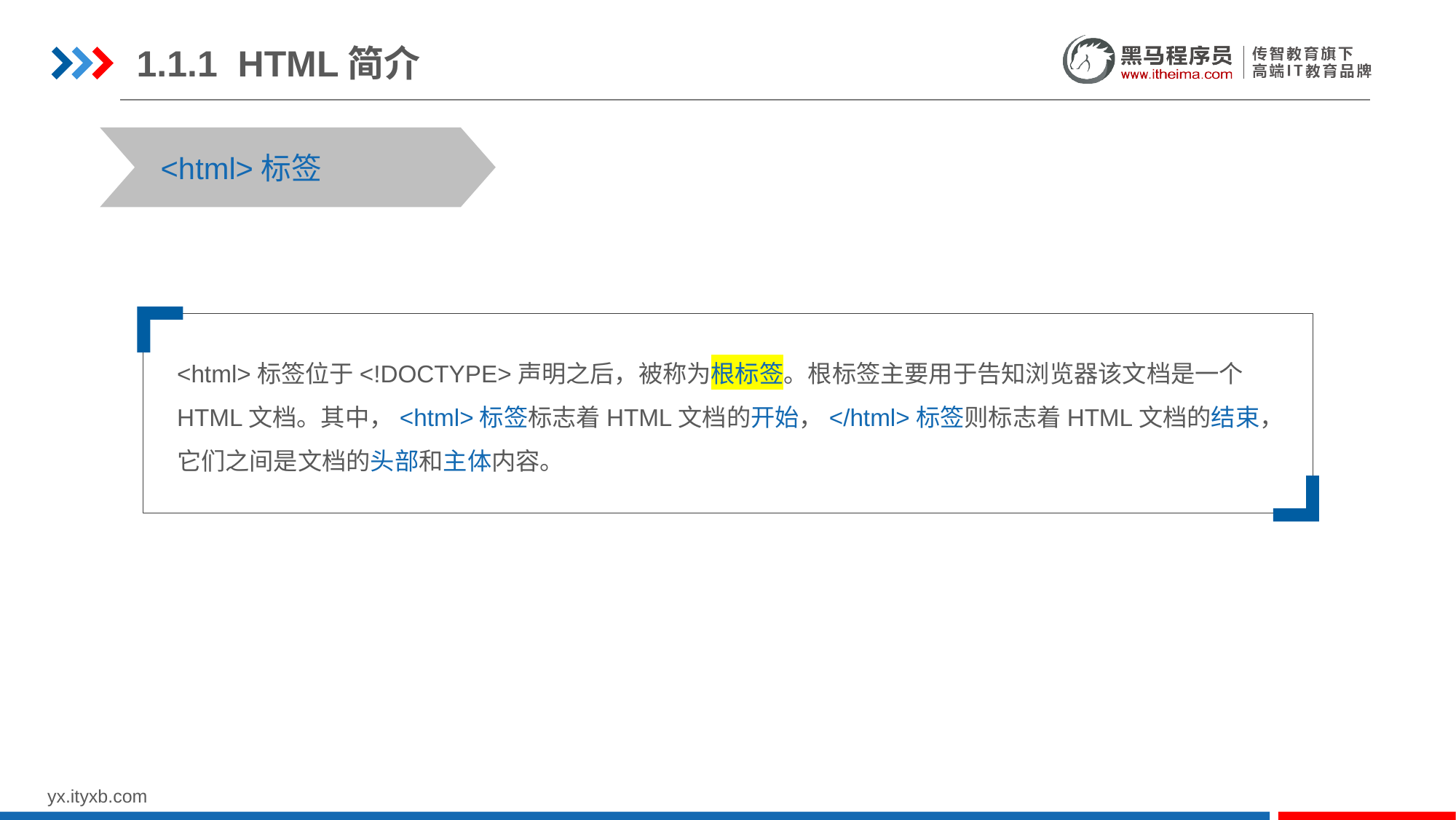

1.1.1  HTML简介

<html>标签

<html>标签位于<!DOCTYPE>声明之后，被称为根标签。根标签主要用于告知浏览器该文档是一个HTML文档。其中，<html>标签标志着HTML文档的开始，</html>标签则标志着HTML文档的结束，它们之间是文档的头部和主体内容。